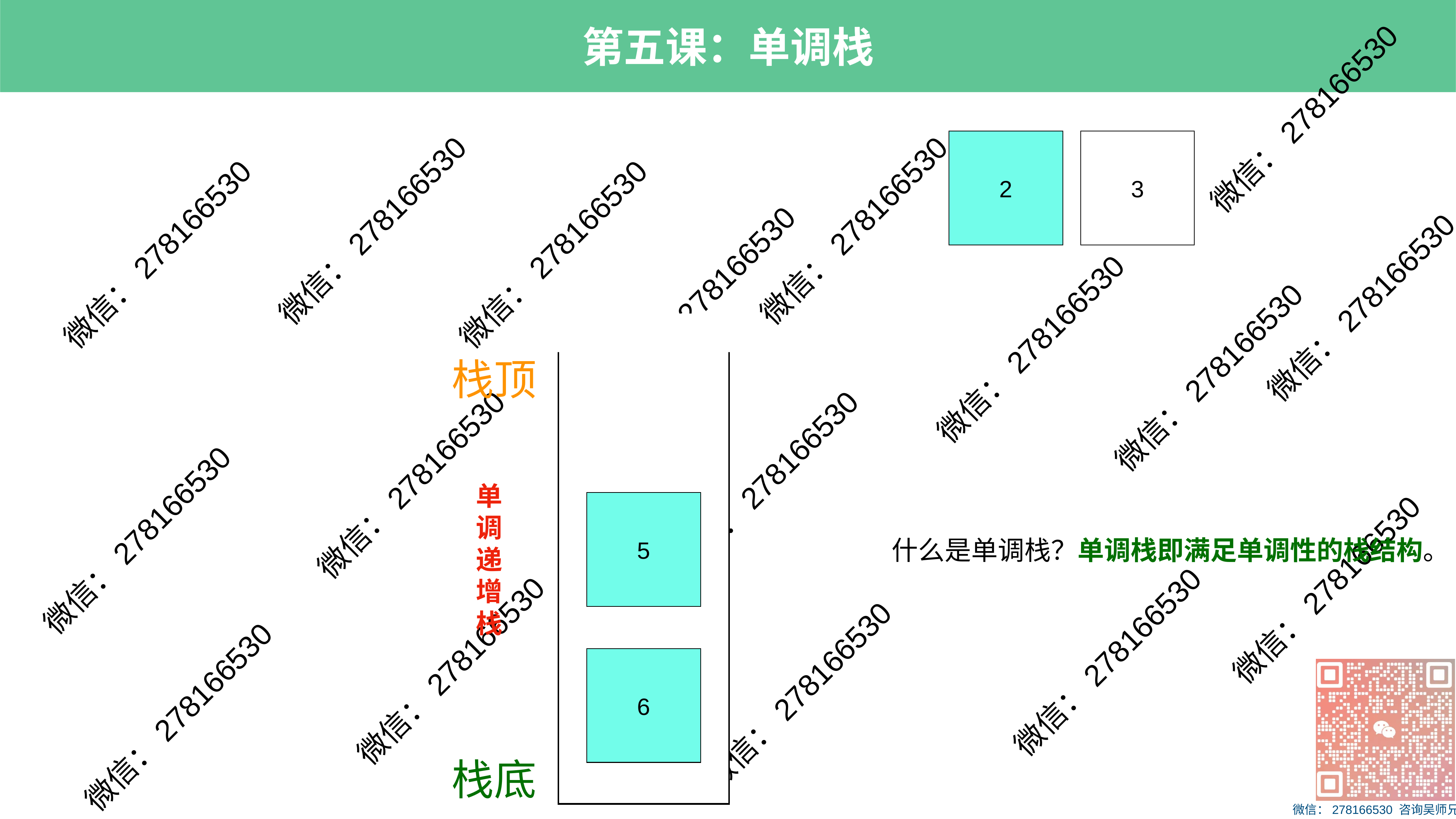

2
3

栈顶
单
调
递
增
栈
5
什么是单调栈？单调栈即满足单调性的栈结构。
6
栈底